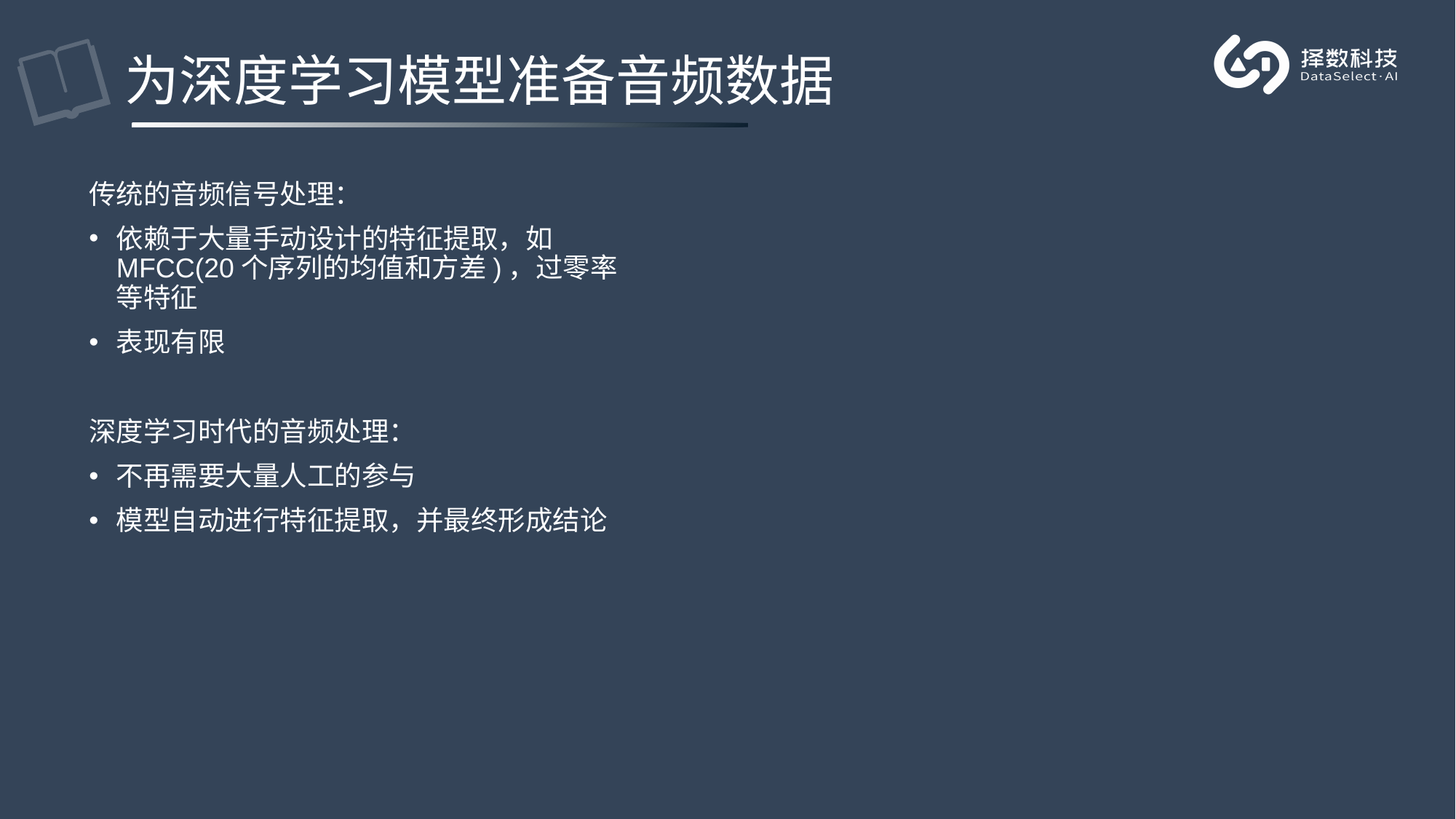

# 为深度学习模型准备音频数据
传统的音频信号处理：
依赖于大量手动设计的特征提取，如MFCC(20个序列的均值和方差)，过零率等特征
表现有限

深度学习时代的音频处理：
不再需要大量人工的参与
模型自动进行特征提取，并最终形成结论